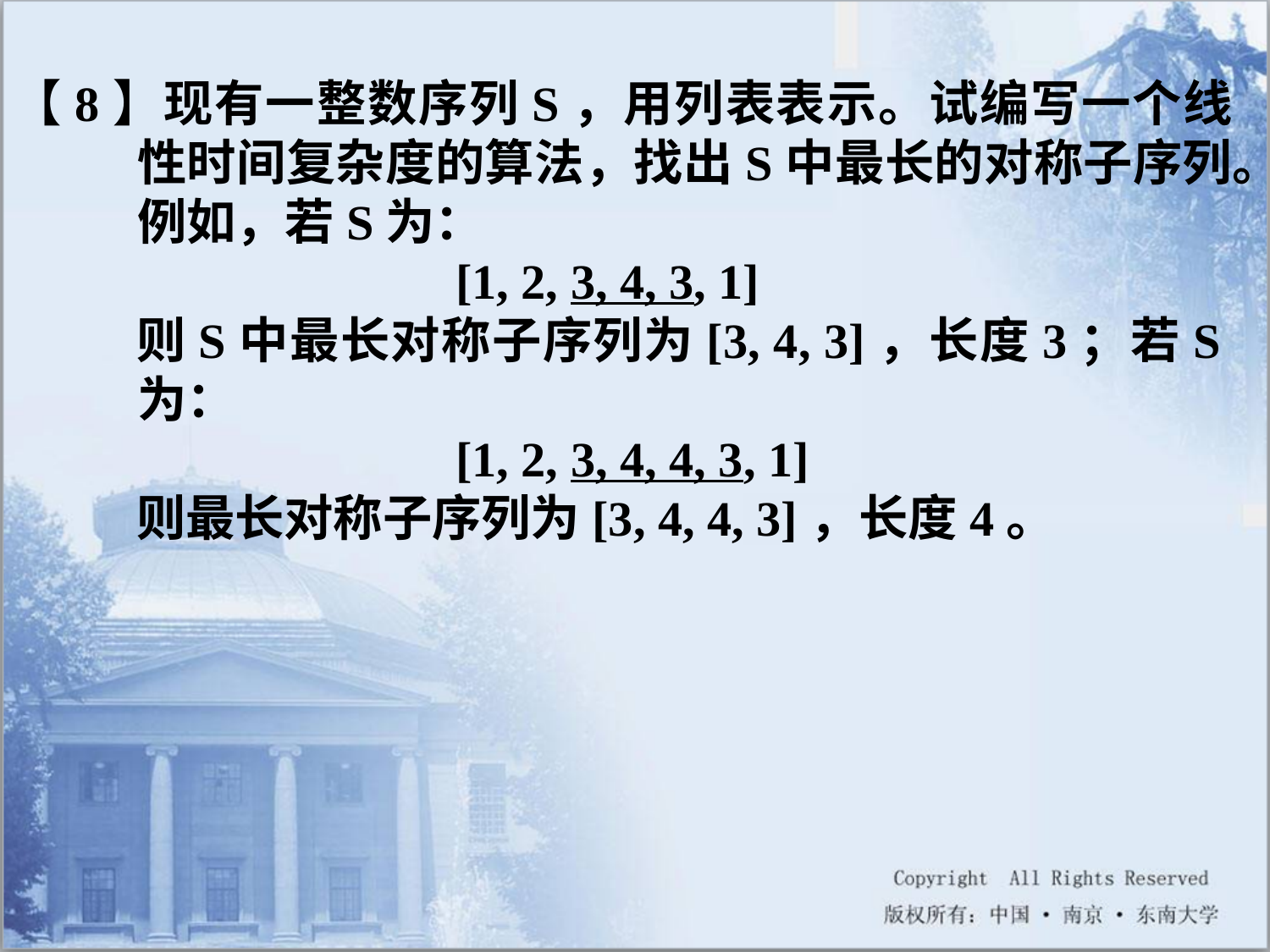

【8】现有一整数序列S，用列表表示。试编写一个线性时间复杂度的算法，找出S中最长的对称子序列。例如，若S为：
                          [1, 2, 3, 4, 3, 1]
则S中最长对称子序列为[3, 4, 3]，长度3；若S为：
                          [1, 2, 3, 4, 4, 3, 1]
则最长对称子序列为[3, 4, 4, 3]，长度4。